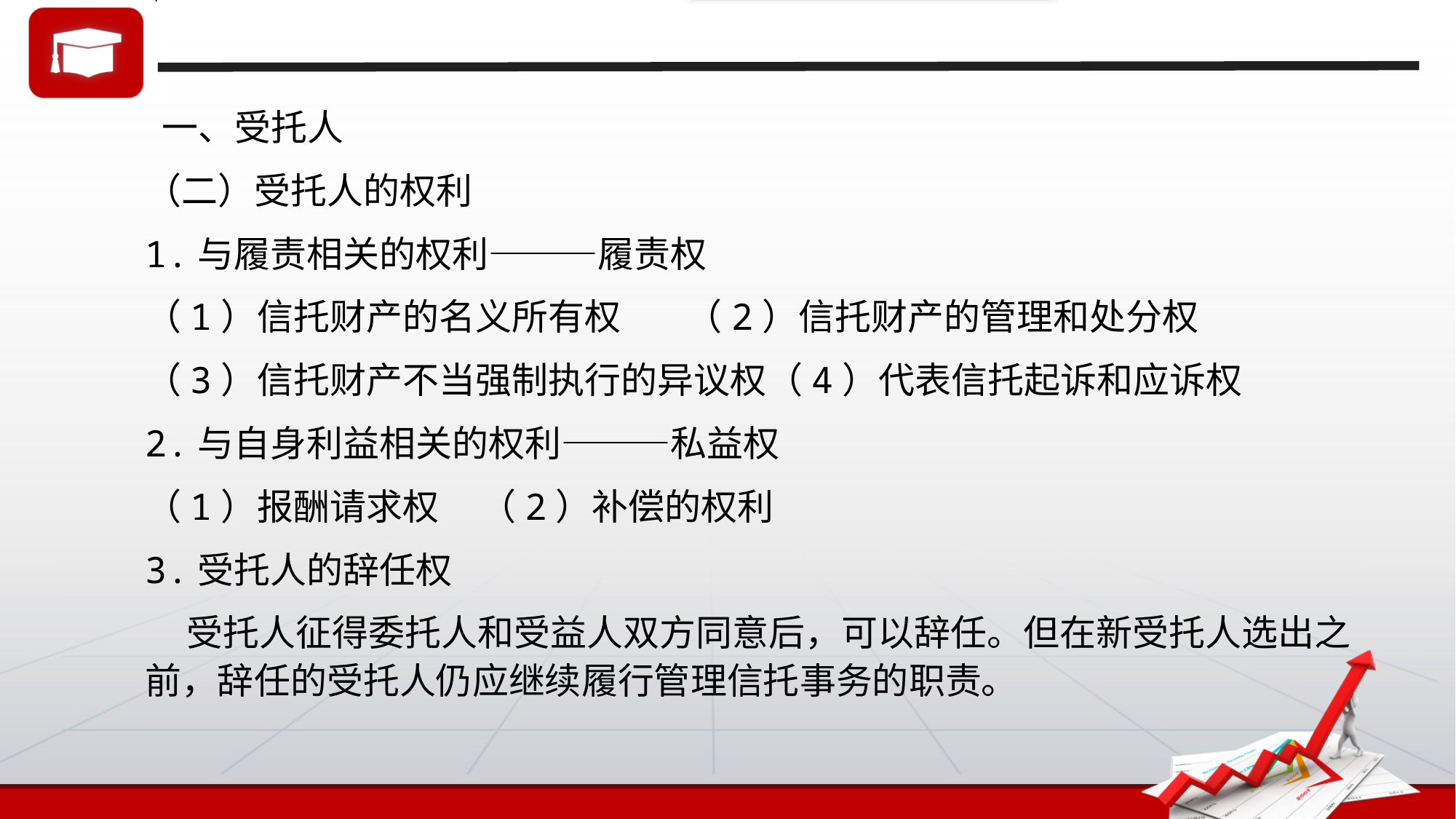

一、受托人
（二）受托人的权利
1.与履责相关的权利———履责权
（1）信托财产的名义所有权        （2）信托财产的管理和处分权
（3）信托财产不当强制执行的异议权（4）代表信托起诉和应诉权
2.与自身利益相关的权利———私益权
（1）报酬请求权     （2）补偿的权利
3.受托人的辞任权
    受托人征得委托人和受益人双方同意后，可以辞任。但在新受托人选出之前，辞任的受托人仍应继续履行管理信托事务的职责。